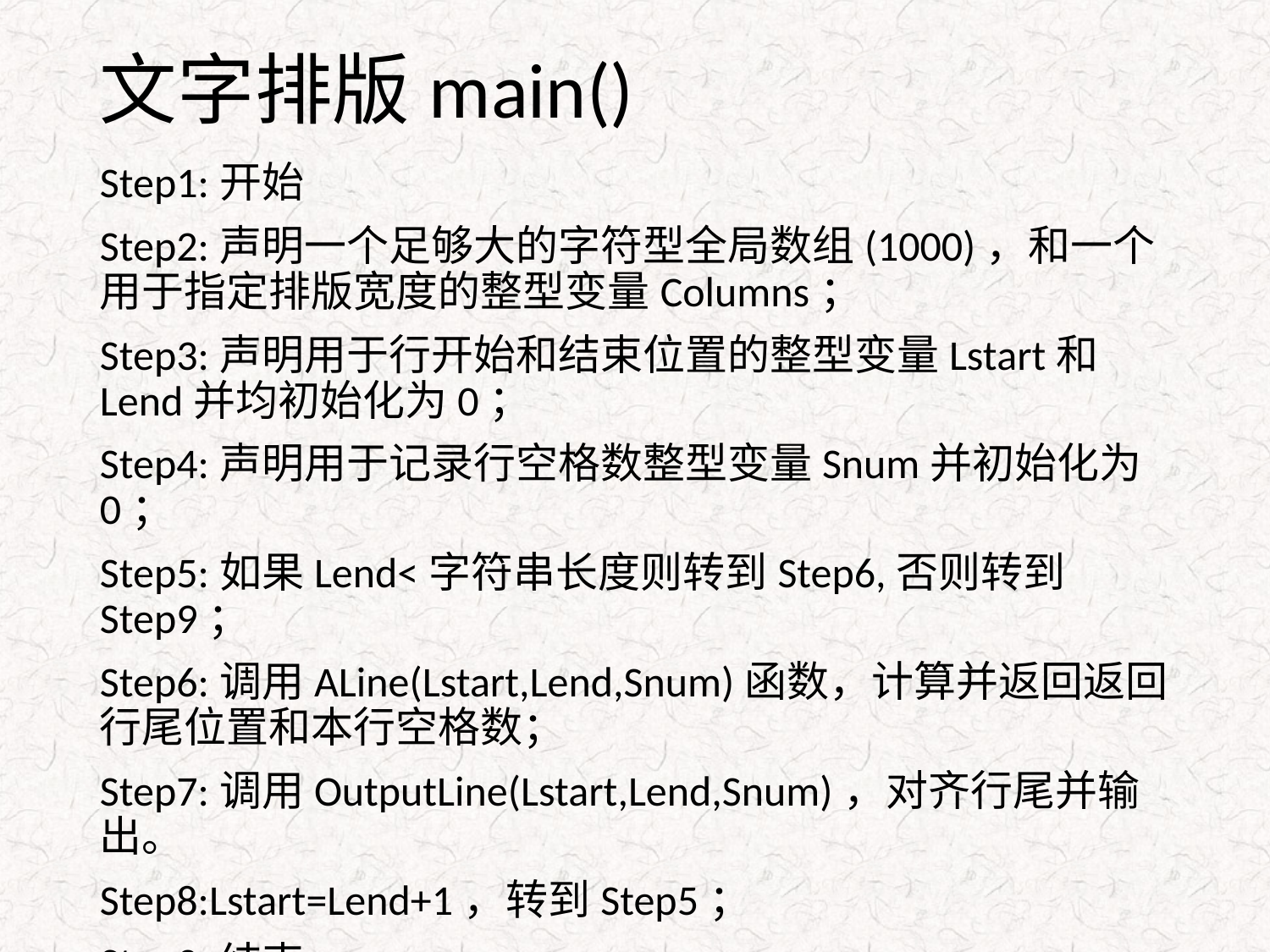

# 文字排版main()
Step1:开始
Step2:声明一个足够大的字符型全局数组(1000)，和一个用于指定排版宽度的整型变量Columns；
Step3:声明用于行开始和结束位置的整型变量Lstart和Lend并均初始化为0；
Step4:声明用于记录行空格数整型变量Snum并初始化为0；
Step5:如果Lend<字符串长度则转到Step6,否则转到Step9；
Step6:调用ALine(Lstart,Lend,Snum)函数，计算并返回返回行尾位置和本行空格数；
Step7:调用OutputLine(Lstart,Lend,Snum)，对齐行尾并输出。
Step8:Lstart=Lend+1，转到Step5；
Step9:结束